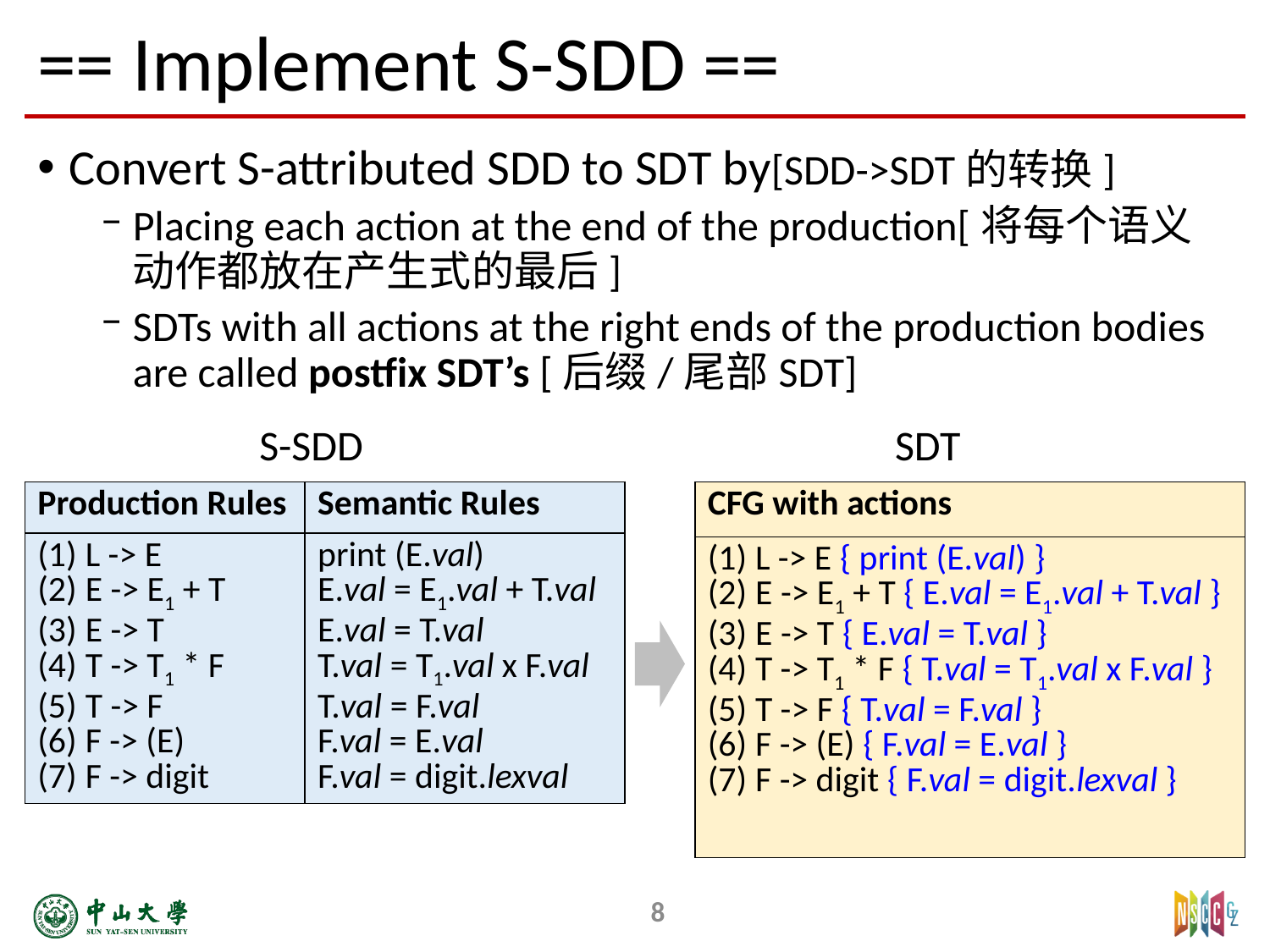

# == Implement S-SDD ==
Convert S-attributed SDD to SDT by[SDD->SDT的转换]
Placing each action at the end of the production[将每个语义动作都放在产生式的最后]
SDTs with all actions at the right ends of the production bodies are called postfix SDT’s [后缀/尾部SDT]

SDT
| CFG with actions |
| --- |
| L -> E { print (E.val) } E -> E1 + T { E.val = E1.val + T.val } E -> T { E.val = T.val } T -> T1 \* F { T.val = T1.val x F.val } T -> F { T.val = F.val } F -> (E) { F.val = E.val } F -> digit { F.val = digit.lexval } |

S-SDD
| Production Rules | Semantic Rules |
| --- | --- |
| L -> E E -> E1 + T E -> T T -> T1 \* F T -> F F -> (E) F -> digit | print (E.val) E.val = E1.val + T.val E.val = T.val T.val = T1.val x F.val T.val = F.val F.val = E.val F.val = digit.lexval |
8